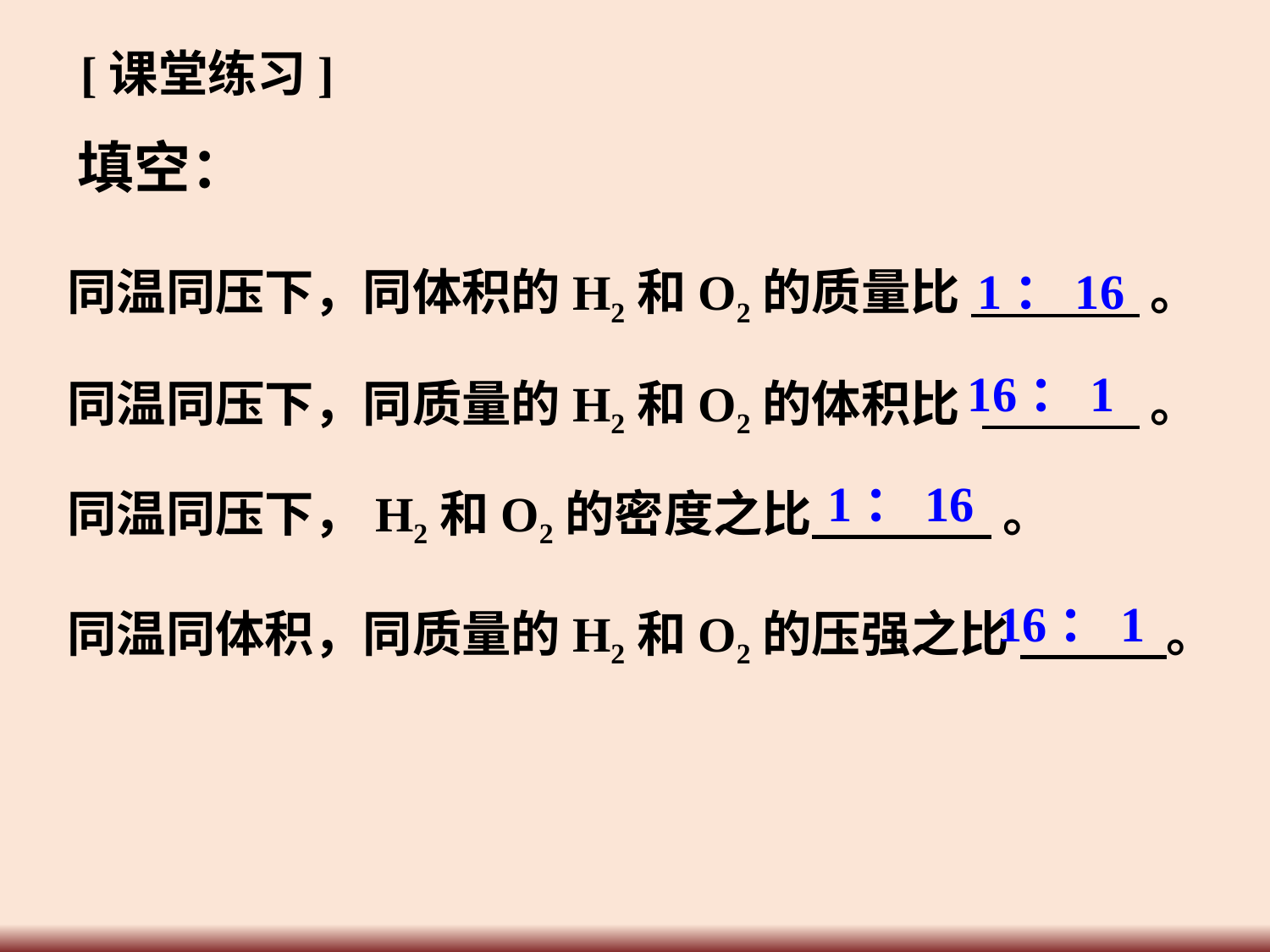

[课堂练习]
填空：
1：16
同温同压下，同体积的H2和O2的质量比                 。
16：1
同温同压下，同质量的H2和O2的体积比                 。
1：16
同温同压下，H2和O2的密度之比                 。
16：1
同温同体积，同质量的H2和O2的压强之比              。